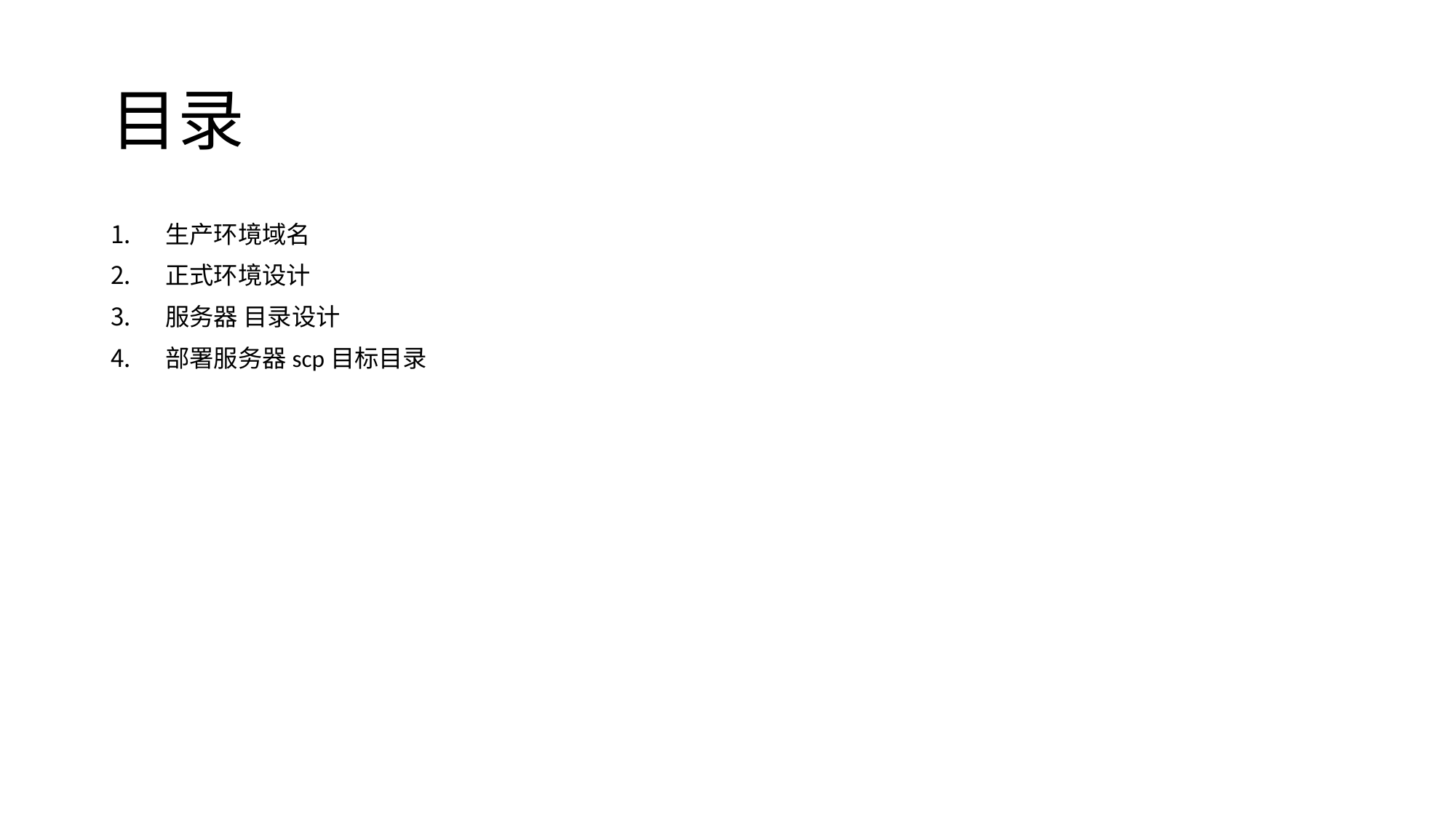

# 目录
生产环境域名
正式环境设计
服务器 目录设计
部署服务器scp目标目录